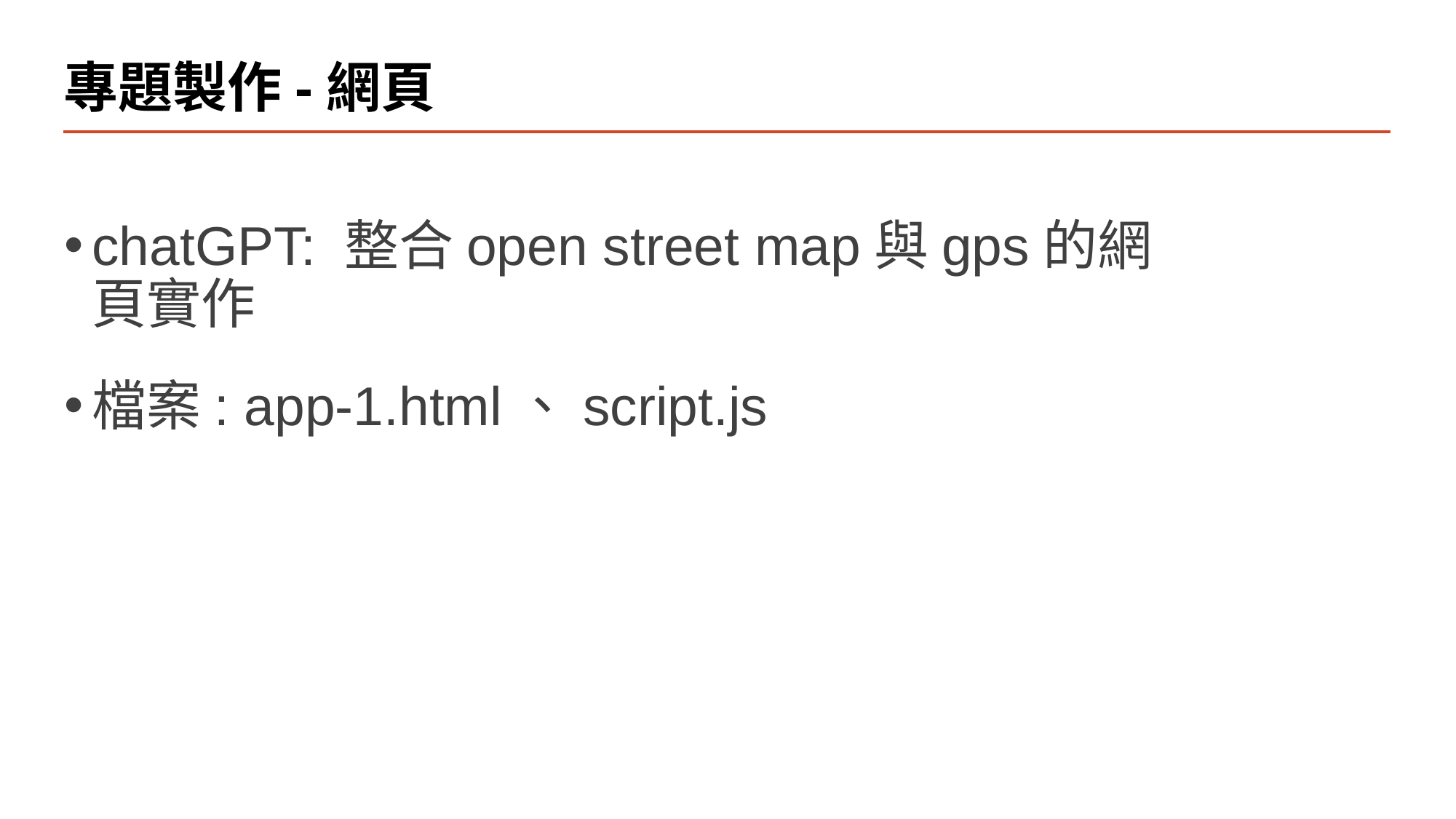

# 專題製作-網頁
chatGPT: 整合open street map與gps的網頁實作
檔案: app-1.html、script.js